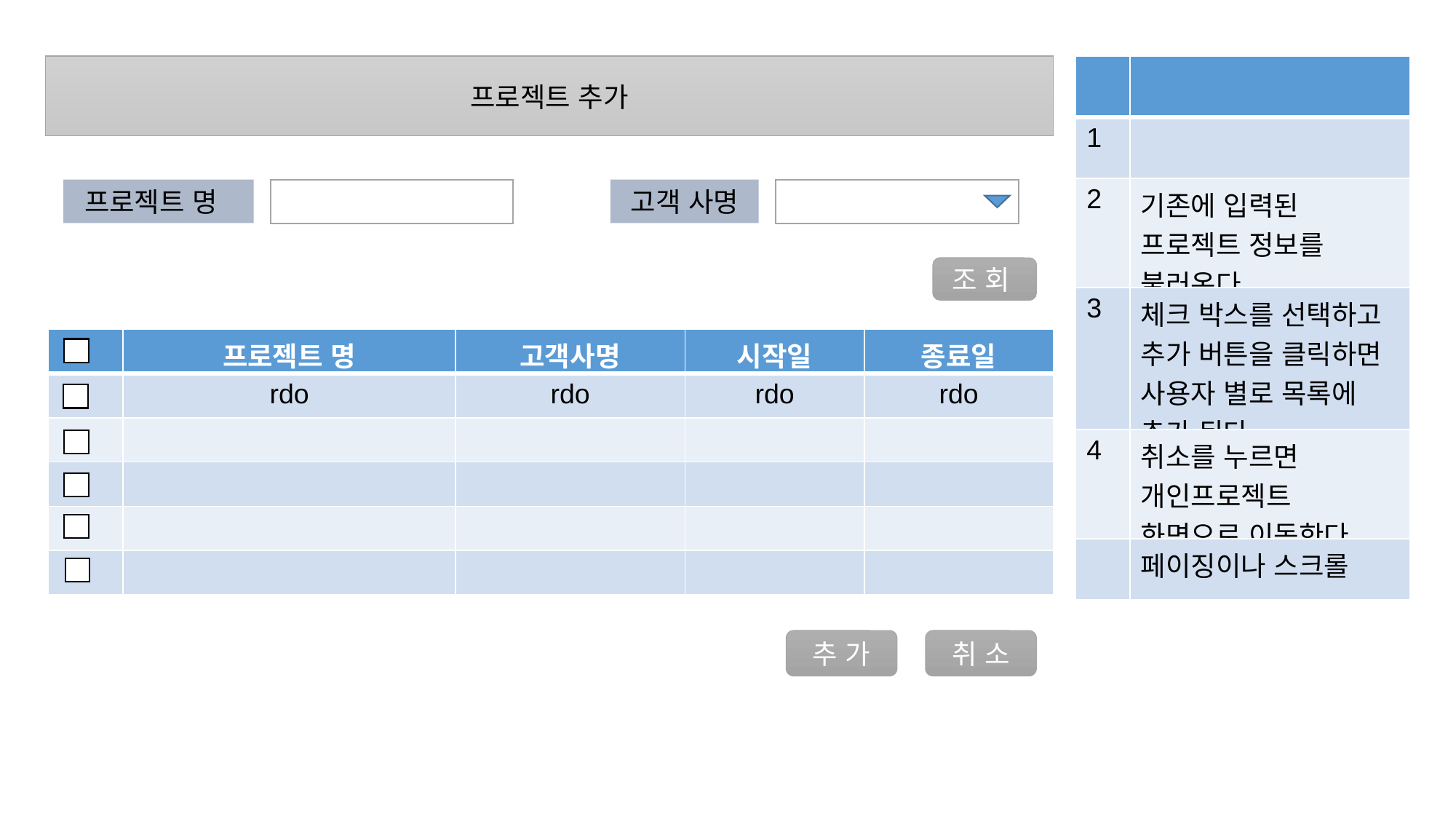

프로젝트 추가
|  |  |
| --- | --- |
| 1 |  |
| 2 | 기존에 입력된 프로젝트 정보를 불러온다. |
| 3 | 체크 박스를 선택하고 추가 버튼을 클릭하면 사용자 별로 목록에 추가 된다. |
| 4 | 취소를 누르면 개인프로젝트 화면으로 이동한다. |
|  | 페이징이나 스크롤 |
고객 사명

프로젝트 명

조 회
|  | 프로젝트 명 | 고객사명 | 시작일 | 종료일 |
| --- | --- | --- | --- | --- |
|  | rdo | rdo | rdo | rdo |
|  |  |  |  |  |
|  |  |  |  |  |
|  |  |  |  |  |
|  |  |  |  |  |

추 가
취 소